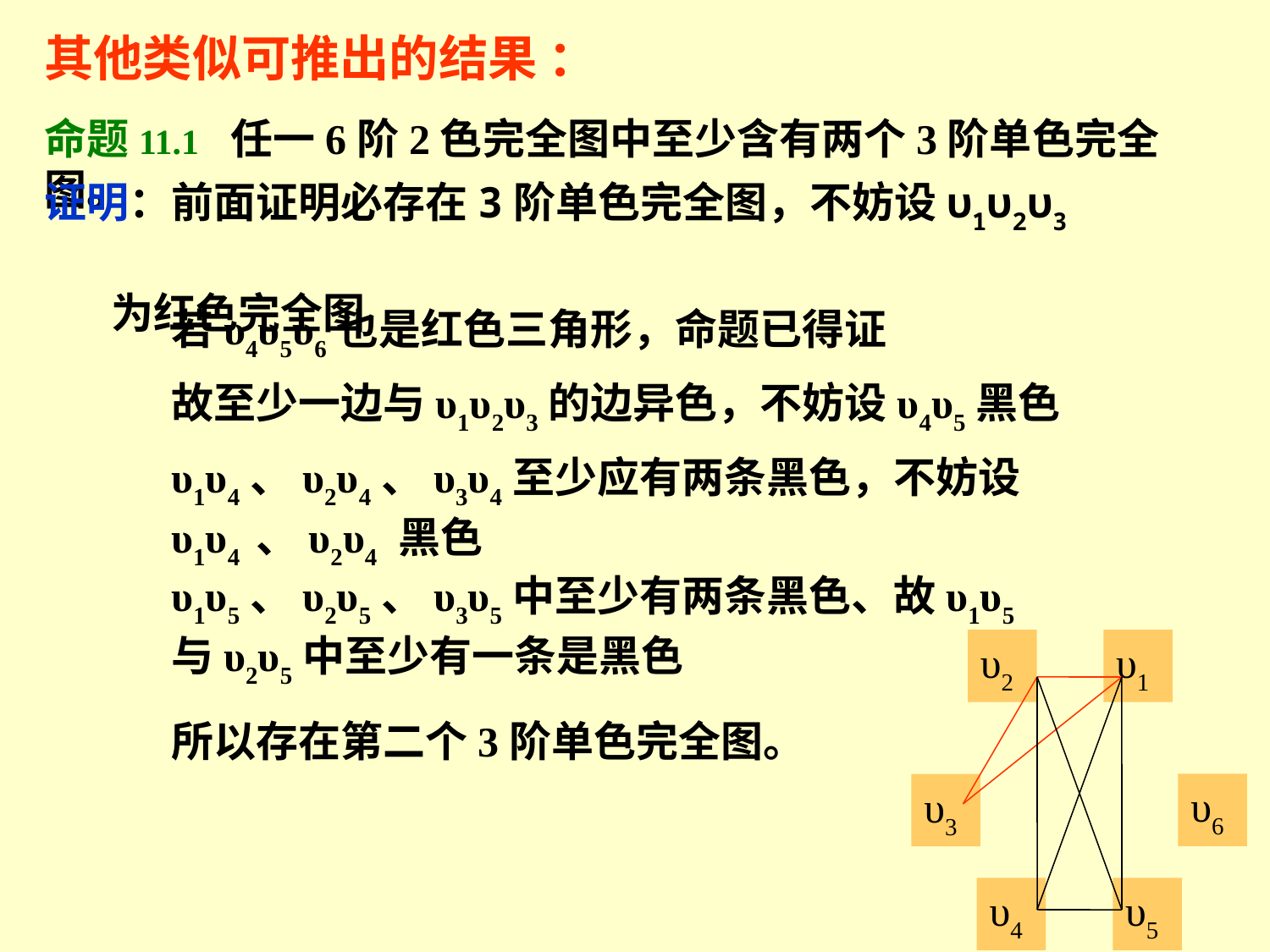

其他类似可推出的结果 ：
命题11.1  任一6阶2色完全图中至少含有两个3阶单色完全图。
证明：前面证明必存在3阶单色完全图，不妨设υ1υ2υ3
      为红色完全图
若υ4υ5υ6也是红色三角形，命题已得证
故至少一边与υ1υ2υ3的边异色，不妨设υ4υ5黑色
υ1υ4、υ2υ4、υ3υ4至少应有两条黑色，不妨设
υ1υ4 、υ2υ4 黑色
υ1υ5、υ2υ5、υ3υ5中至少有两条黑色、故υ1υ5
与υ2υ5中至少有一条是黑色
υ2
υ1
υ6
υ3
υ4
υ5

所以存在第二个3阶单色完全图。